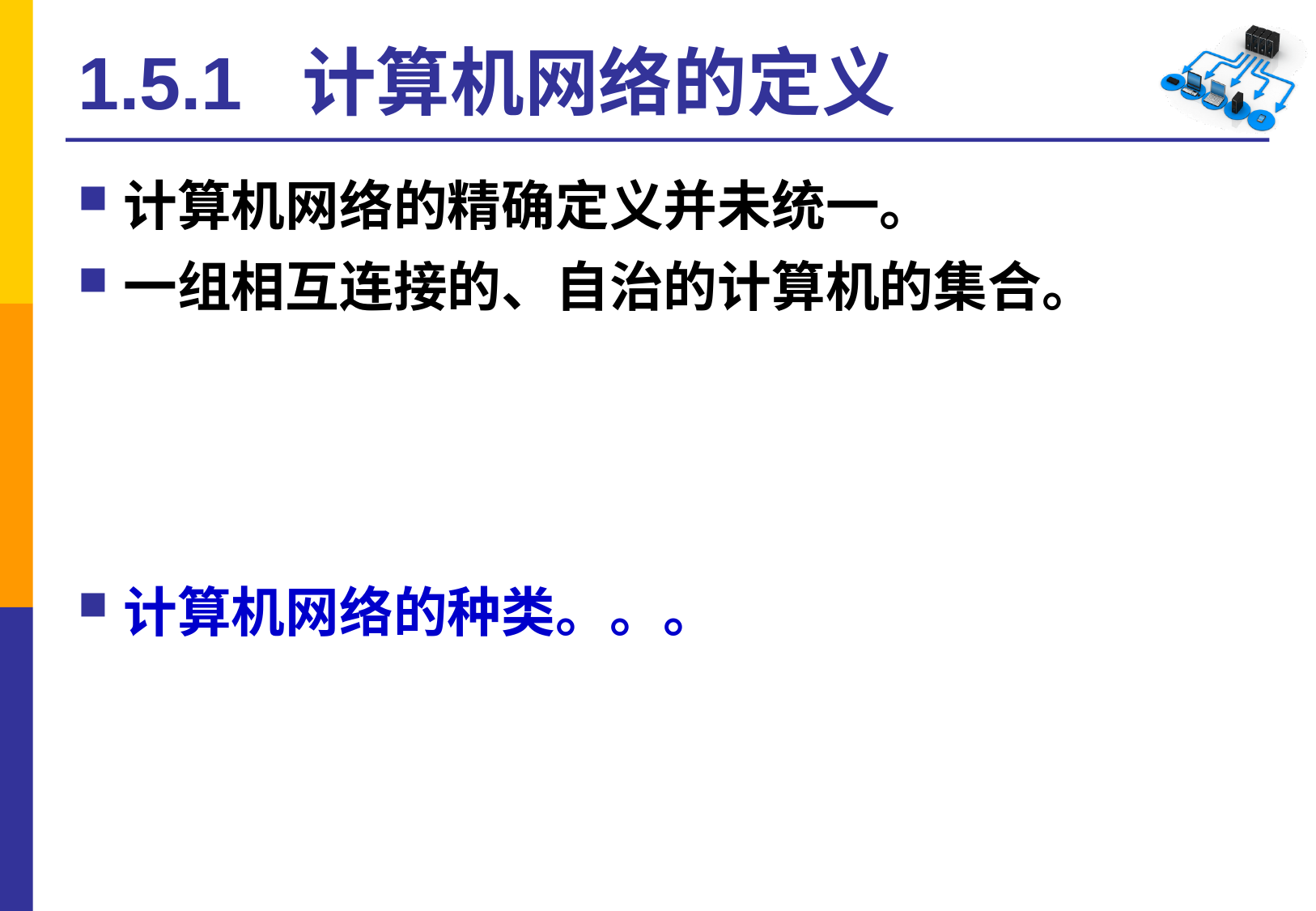

# 1.5.1  计算机网络的定义
计算机网络的精确定义并未统一。
一组相互连接的、自治的计算机的集合。

计算机网络的种类。。。